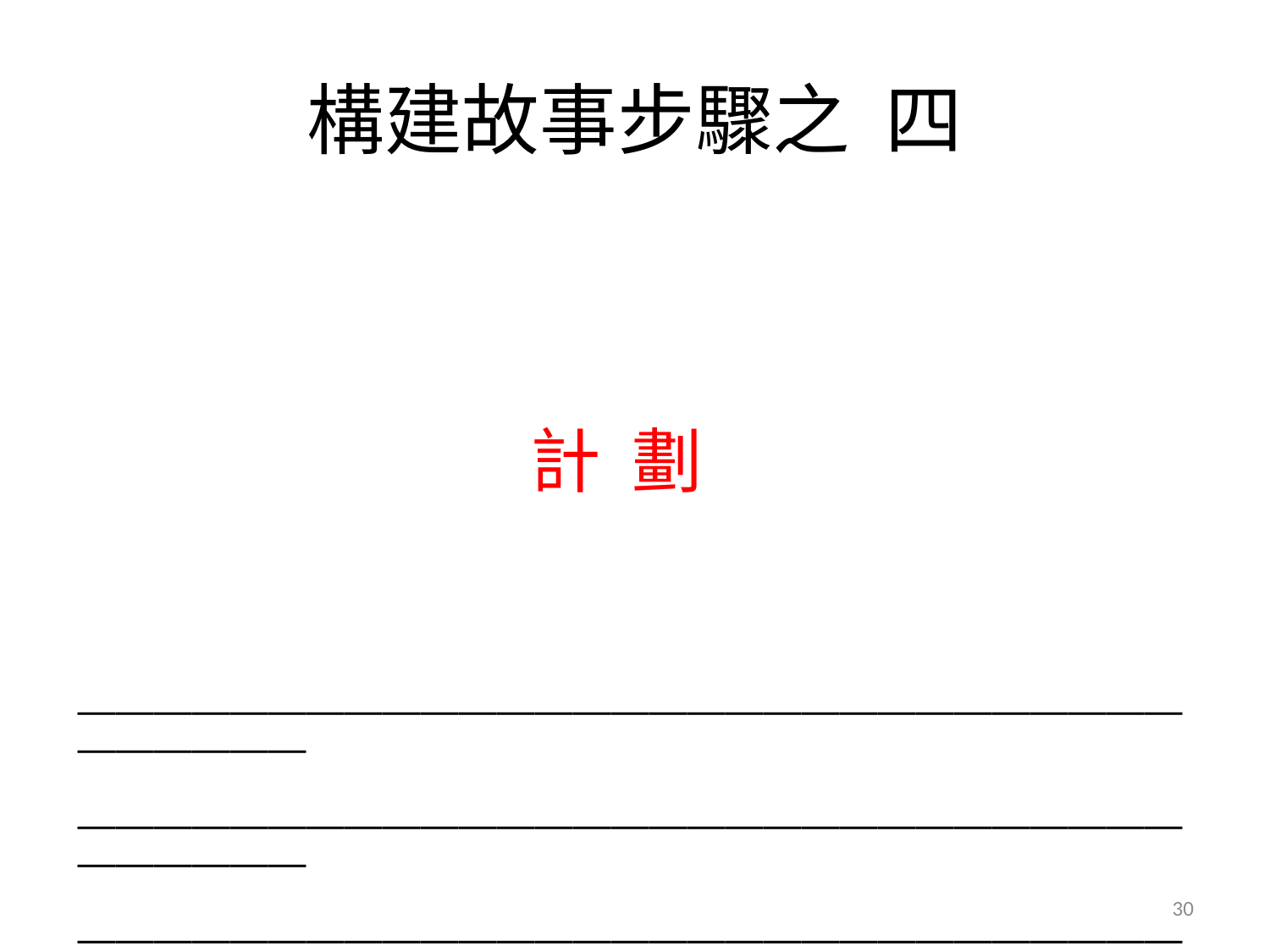

# 構建故事步驟之  四
計  劃

______________________________________________________________________

______________________________________________________________________

______________________________________________________________________
30